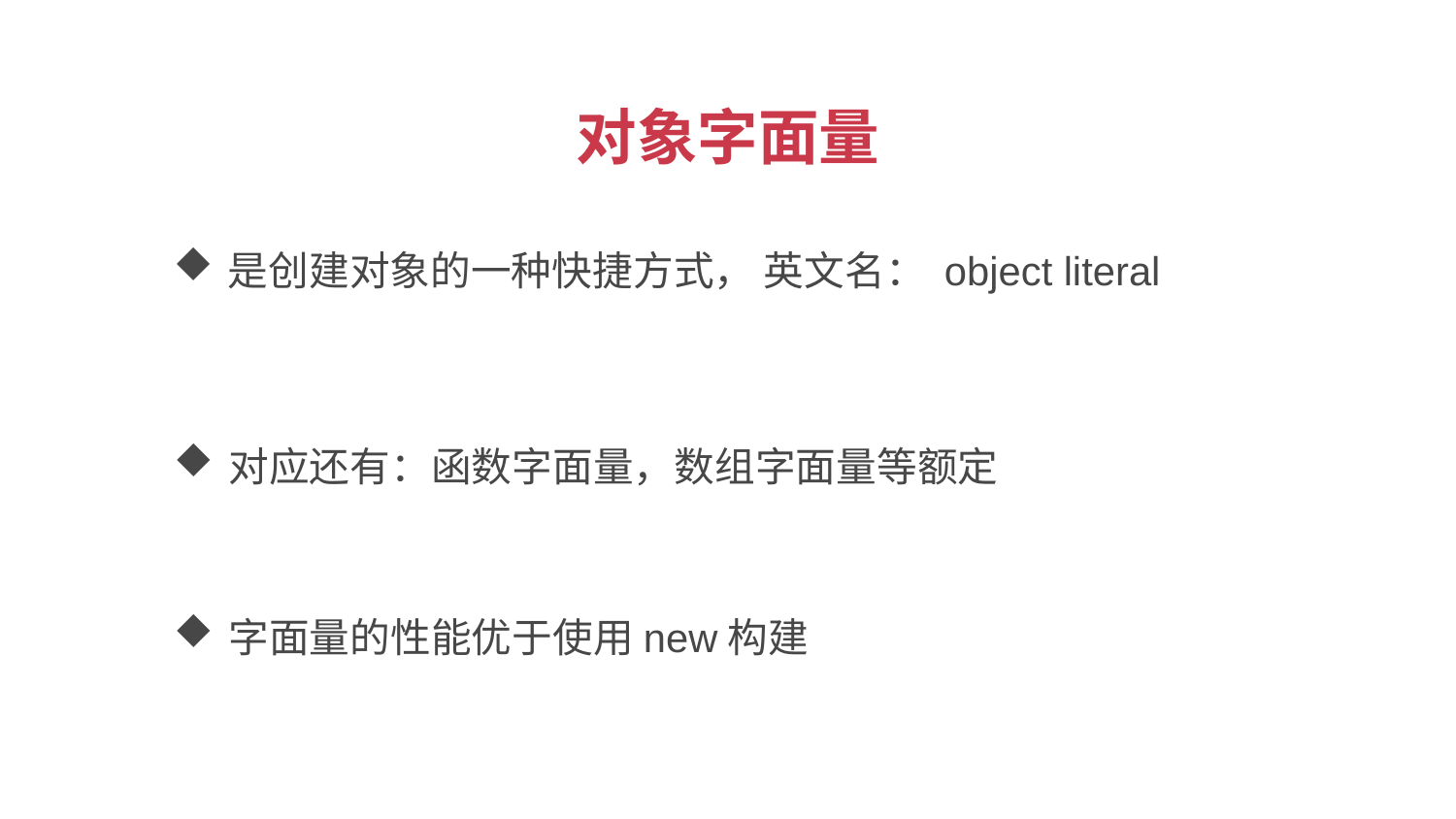

对象字面量
是创建对象的一种快捷方式， 英文名： object literal
对应还有：函数字面量，数组字面量等额定
字面量的性能优于使用new构建